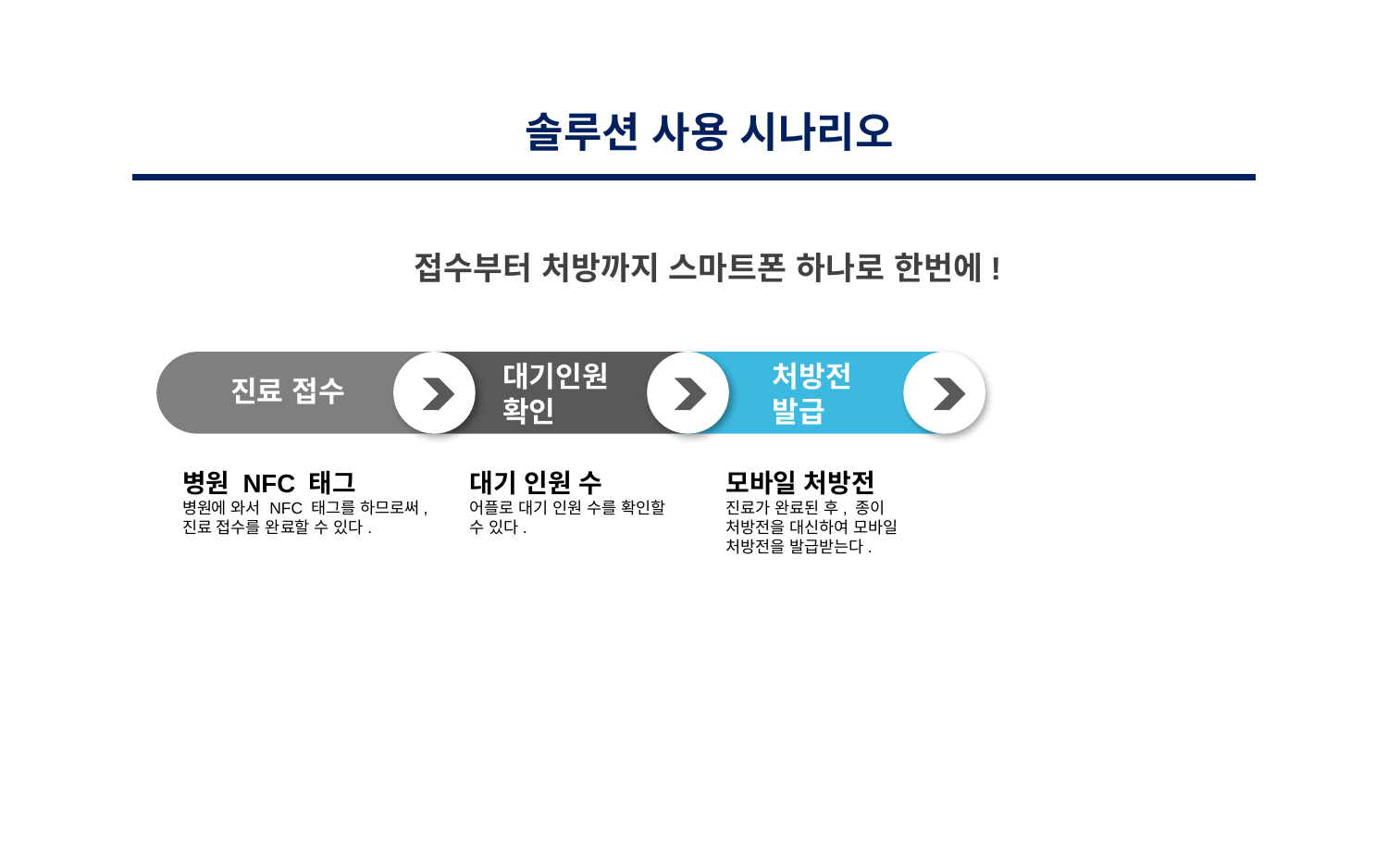

솔루션 사용 시나리오
접수부터 처방까지 스마트폰 하나로 한번에!

대기인원
확인
처방전
발급
진료 접수

대기 인원 수
어플로 대기 인원 수를 확인할 수 있다.
모바일 처방전
진료가 완료된 후, 종이 처방전을 대신하여 모바일 처방전을 발급받는다.
병원 NFC 태그
병원에 와서 NFC 태그를 하므로써,
진료 접수를 완료할 수 있다.